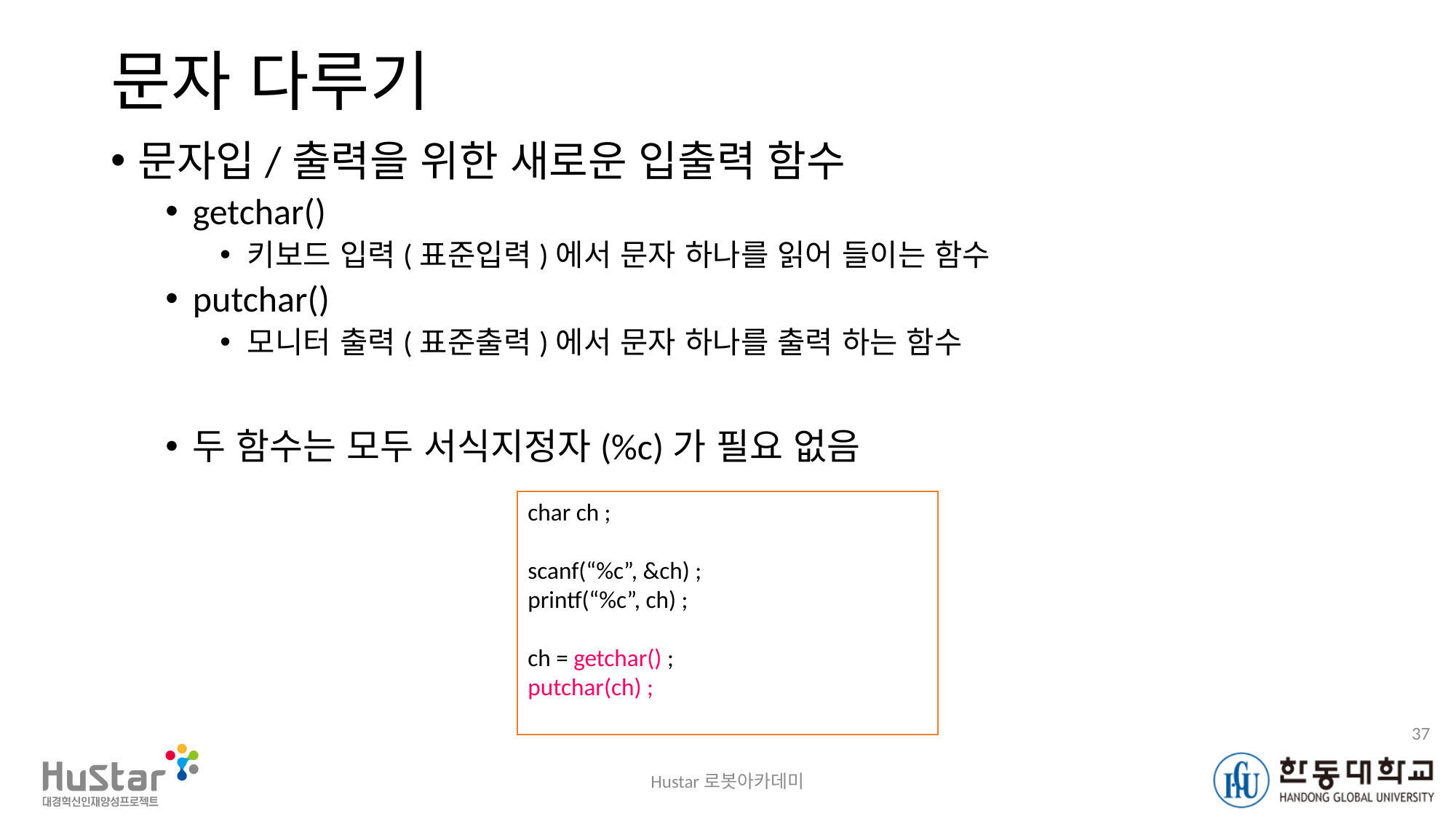

# 문자 다루기
문자입/출력을 위한 새로운 입출력 함수
getchar()
키보드 입력(표준입력)에서 문자 하나를 읽어 들이는 함수
putchar()
모니터 출력(표준출력)에서 문자 하나를 출력 하는 함수

두 함수는 모두 서식지정자(%c)가 필요 없음

char ch ;

scanf(“%c”, &ch) ;
printf(“%c”, ch) ;

ch = getchar() ;
putchar(ch) ;

37
Hustar로봇아카데미